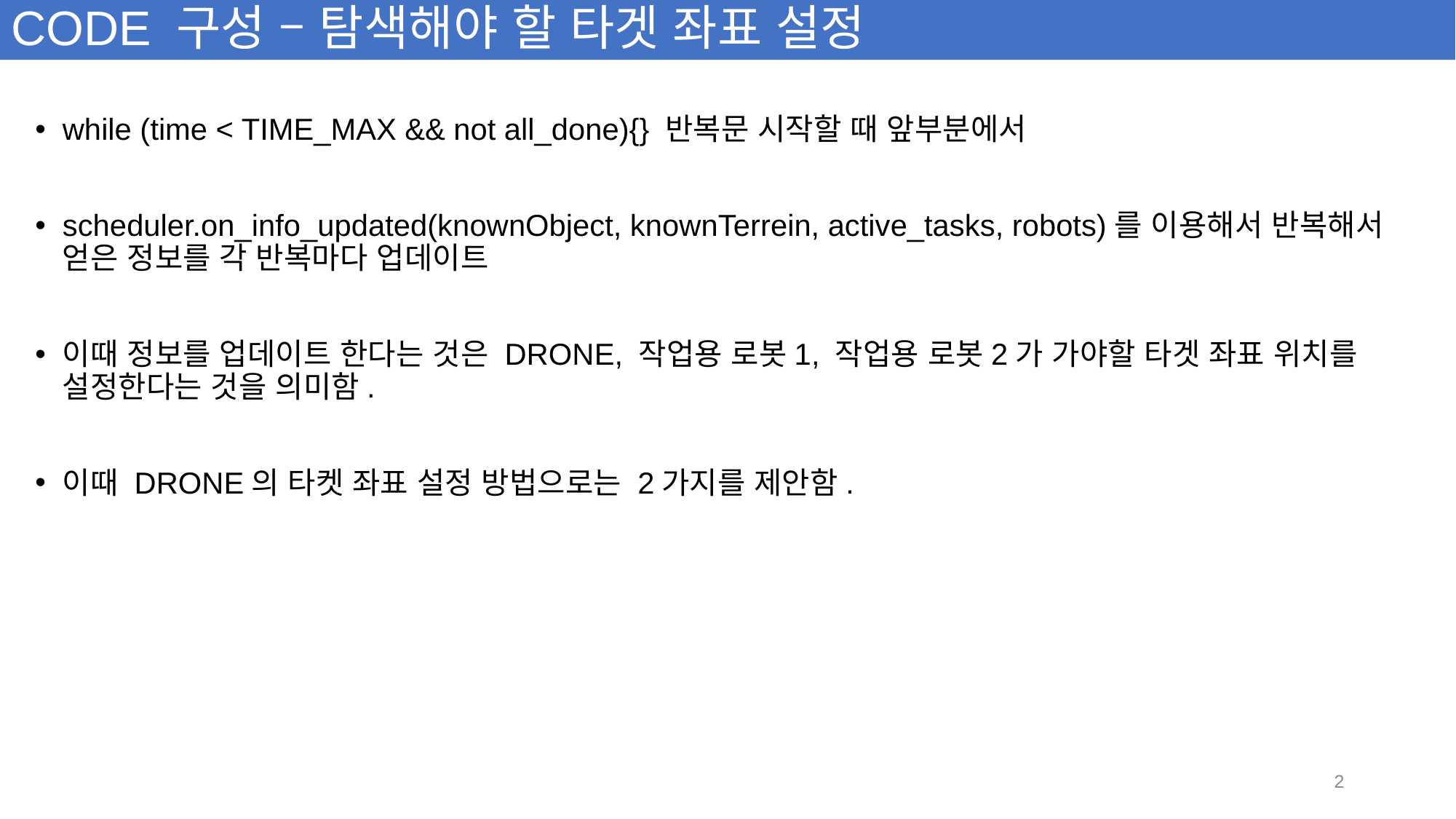

# CODE 구성 – 탐색해야 할 타겟 좌표 설정
while (time < TIME_MAX && not all_done){} 반복문 시작할 때 앞부분에서

scheduler.on_info_updated(knownObject, knownTerrein, active_tasks, robots)를 이용해서 반복해서 얻은 정보를 각 반복마다 업데이트

이때 정보를 업데이트 한다는 것은 DRONE, 작업용 로봇1, 작업용 로봇2가 가야할 타겟 좌표 위치를 설정한다는 것을 의미함.

이때 DRONE의 타켓 좌표 설정 방법으로는 2가지를 제안함.

2